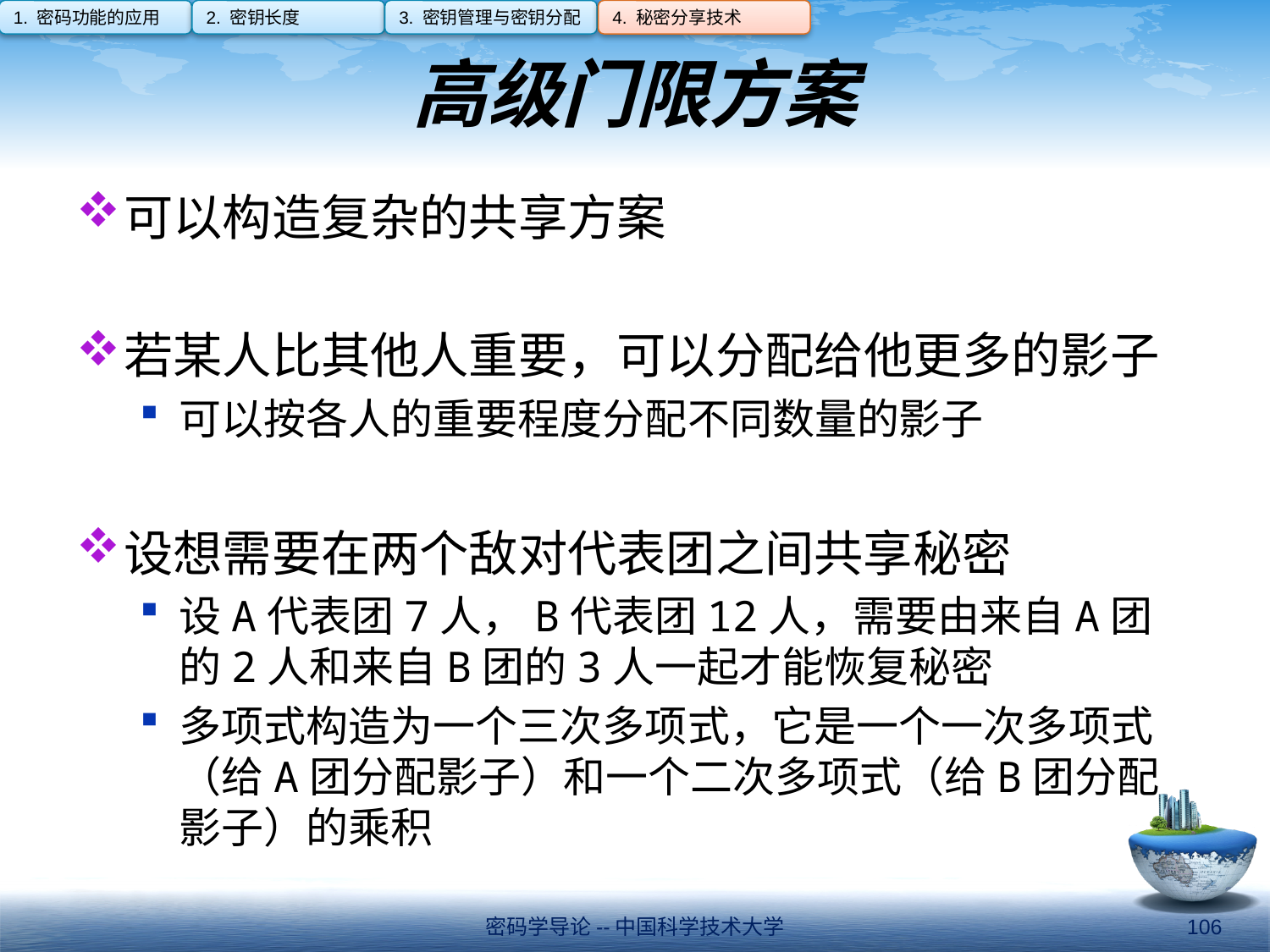

1. 密码功能的应用
2. 密钥长度
3. 密钥管理与密钥分配
4. 秘密分享技术
# 高级门限方案
可以构造复杂的共享方案

若某人比其他人重要，可以分配给他更多的影子
可以按各人的重要程度分配不同数量的影子

设想需要在两个敌对代表团之间共享秘密
设A代表团7人，B代表团12人，需要由来自A团的2人和来自B团的3人一起才能恢复秘密
多项式构造为一个三次多项式，它是一个一次多项式（给A团分配影子）和一个二次多项式（给B团分配影子）的乘积
密码学导论--中国科学技术大学
106